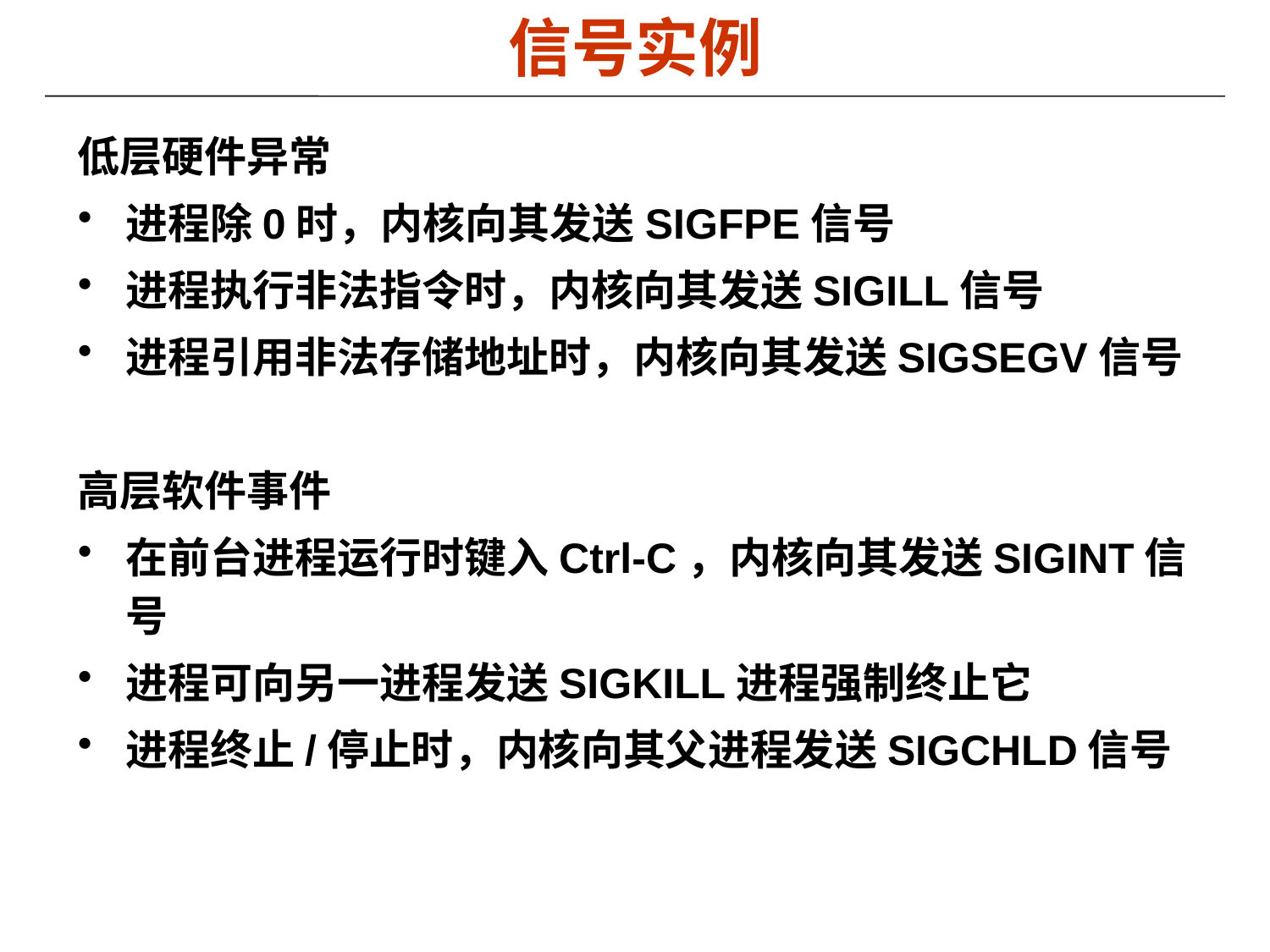

# 信号实例
低层硬件异常
进程除0时，内核向其发送SIGFPE信号
进程执行非法指令时，内核向其发送SIGILL信号
进程引用非法存储地址时，内核向其发送SIGSEGV信号

高层软件事件
在前台进程运行时键入Ctrl-C，内核向其发送SIGINT信号
进程可向另一进程发送SIGKILL进程强制终止它
进程终止/停止时，内核向其父进程发送SIGCHLD信号